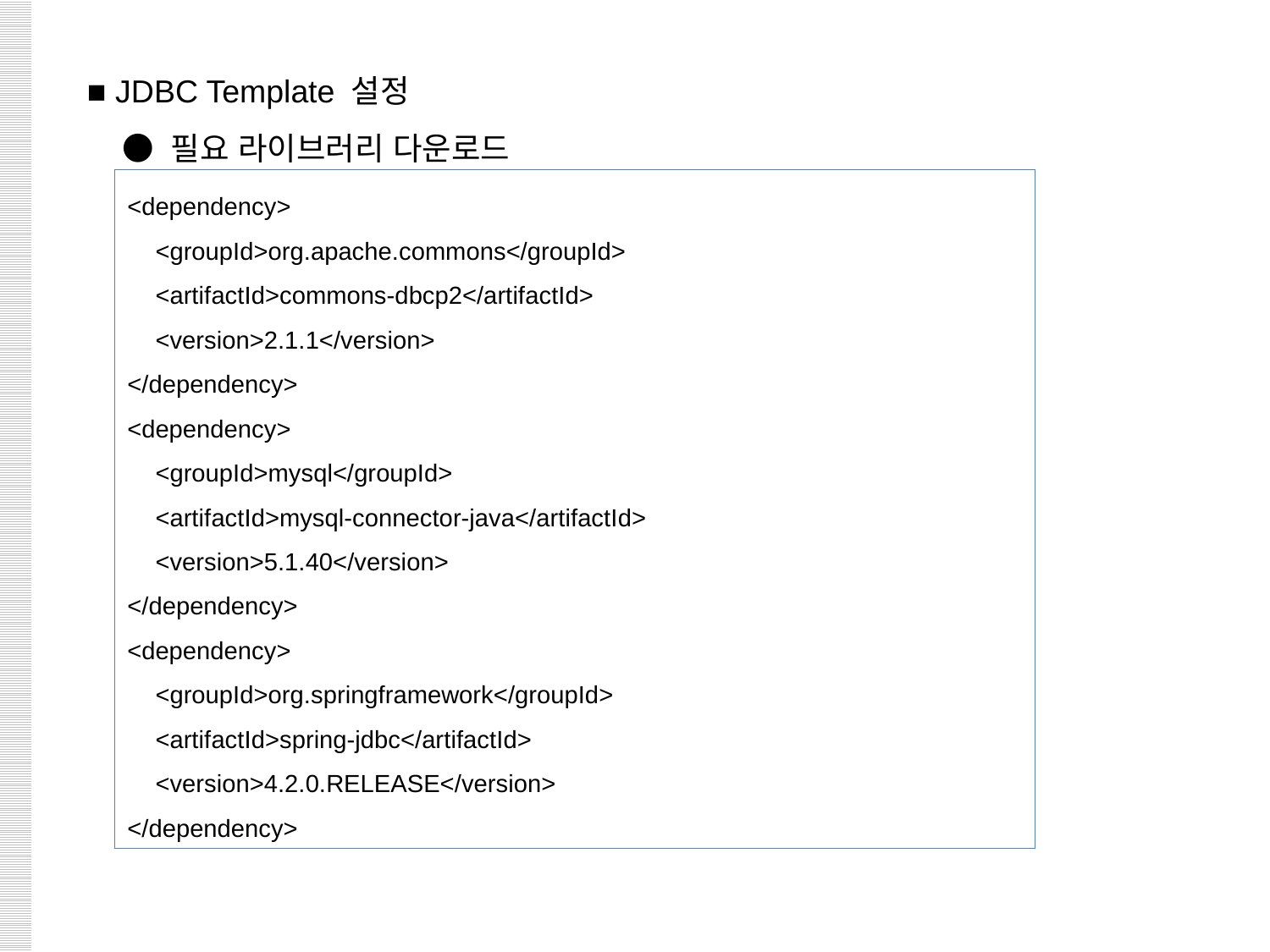

■ JDBC Template 설정
    ● 필요 라이브러리 다운로드
<dependency>
    <groupId>org.apache.commons</groupId>
    <artifactId>commons-dbcp2</artifactId>
    <version>2.1.1</version>
</dependency>
<dependency>
    <groupId>mysql</groupId>
    <artifactId>mysql-connector-java</artifactId>
    <version>5.1.40</version>
</dependency>
<dependency>
    <groupId>org.springframework</groupId>
    <artifactId>spring-jdbc</artifactId>
    <version>4.2.0.RELEASE</version>
</dependency>